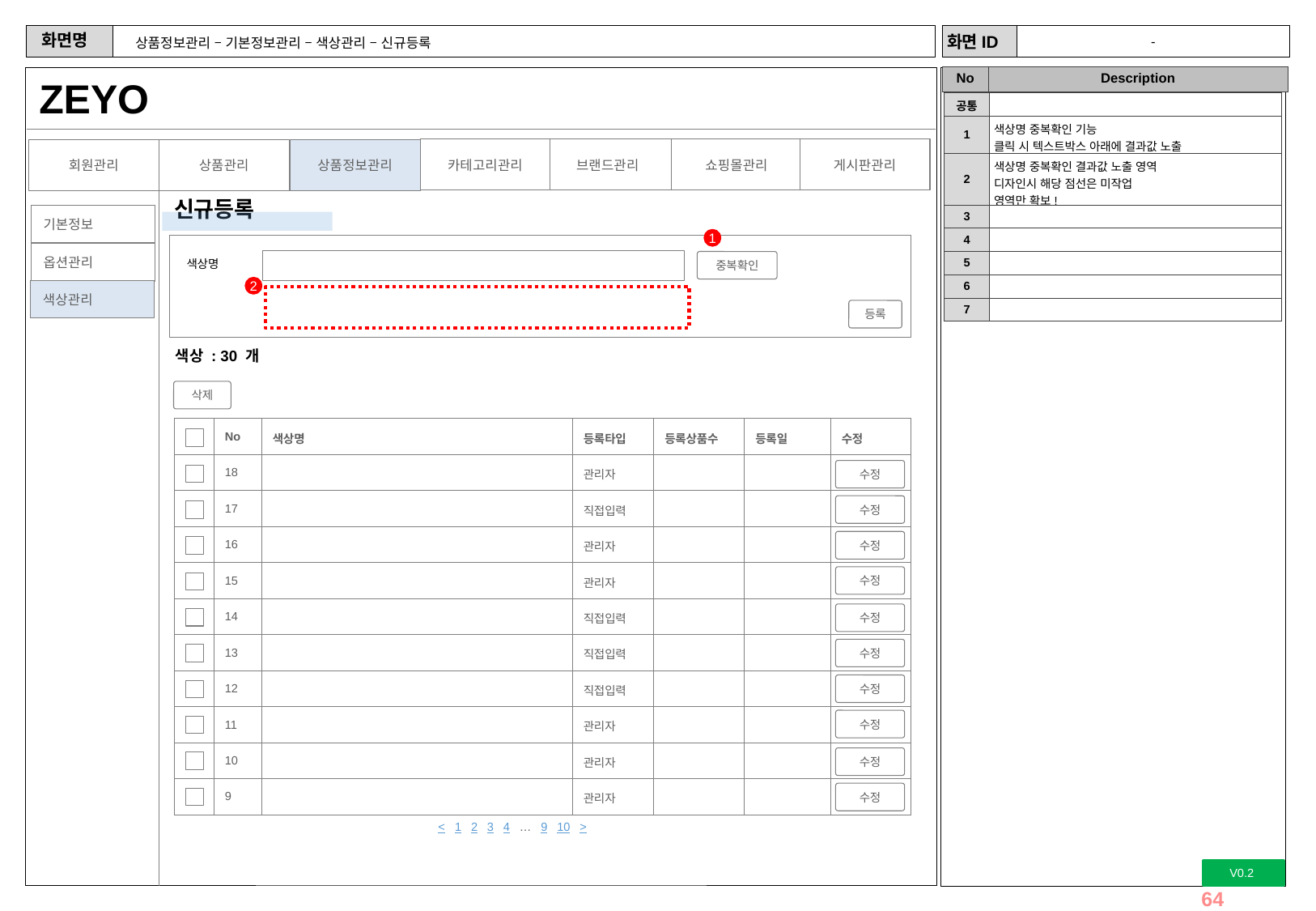

-
# 상품정보관리 – 기본정보관리 – 색상관리 – 신규등록
ZEYO
| 공통 |  |
| --- | --- |
| 1 | 색상명 중복확인 기능 클릭 시 텍스트박스 아래에 결과값 노출 |
| 2 | 색상명 중복확인 결과값 노출 영역 디자인시 해당 점선은 미작업 영역만 확보! |
| 3 |  |
| 4 |  |
| 5 |  |
| 6 |  |
| 7 |  |
카테고리관리
브랜드관리
쇼핑몰관리
게시판관리
회원관리
상품관리
상품정보관리
신규등록

기본정보
1

옵션관리

색상명
중복확인
2
색상관리

등록
제조국 : 30 개
색상 : 30 개
삭제
|  | No | 색상명 | 등록타입 | 등록상품수 | 등록일 | 수정 |
| --- | --- | --- | --- | --- | --- | --- |
|  | 18 |  | 관리자 |  |  |  |
|  | 17 |  | 직접입력 |  |  |  |
|  | 16 |  | 관리자 |  |  |  |
|  | 15 |  | 관리자 |  |  |  |
|  | 14 |  | 직접입력 |  |  |  |
|  | 13 |  | 직접입력 |  |  |  |
|  | 12 |  | 직접입력 |  |  |  |
|  | 11 |  | 관리자 |  |  |  |
|  | 10 |  | 관리자 |  |  |  |
|  | 9 |  | 관리자 |  |  |  |

수정

수정
수정

수정

수정

수정
수정

수정

수정

수정
<   1   2   3   4   …   9   10   >
V0.2
64